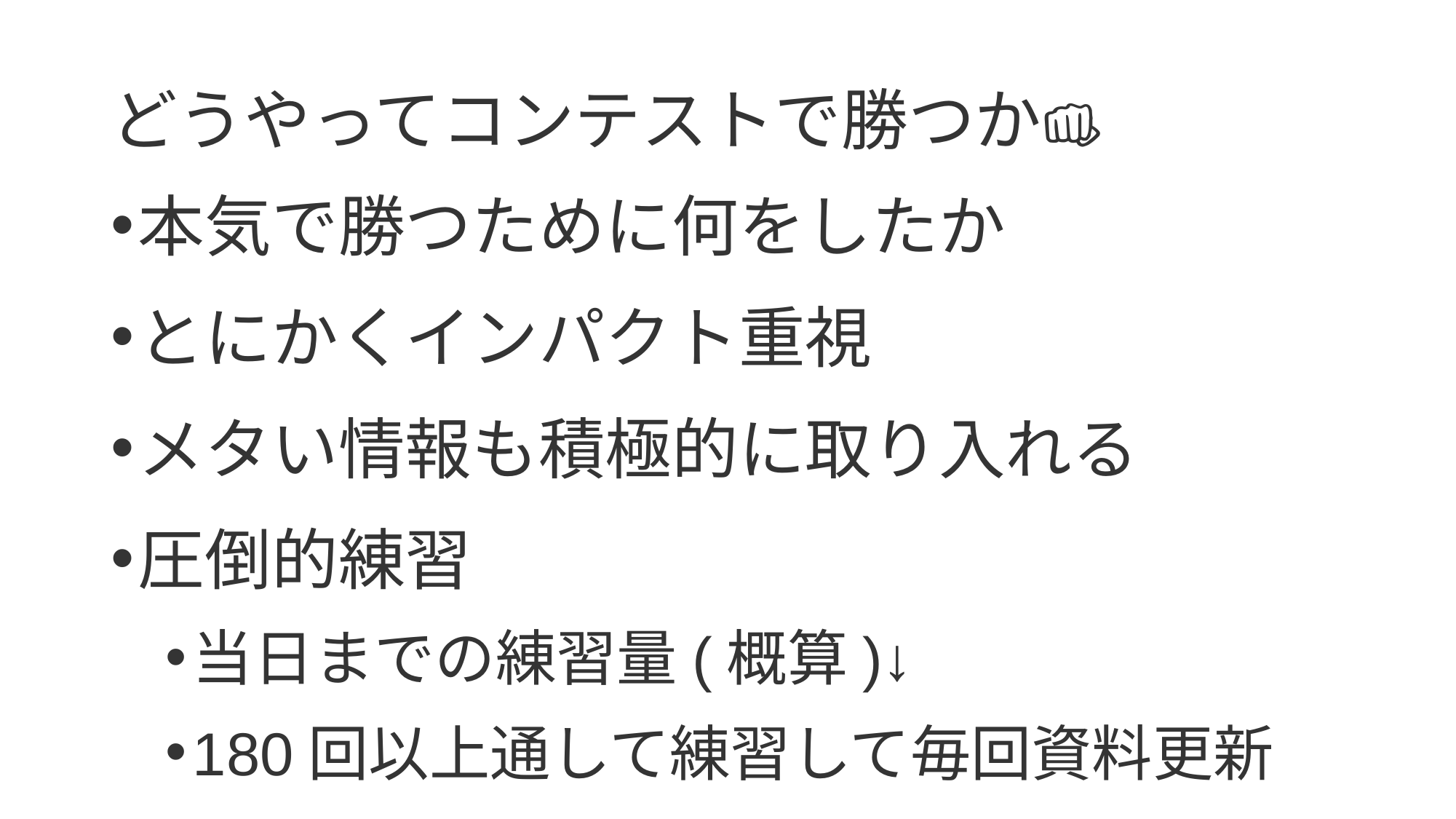

# どうやってコンテストで勝つか👊
本気で勝つために何をしたか
とにかくインパクト重視
メタい情報も積極的に取り入れる
圧倒的練習
当日までの練習量(概算)↓
180回以上通して練習して毎回資料更新